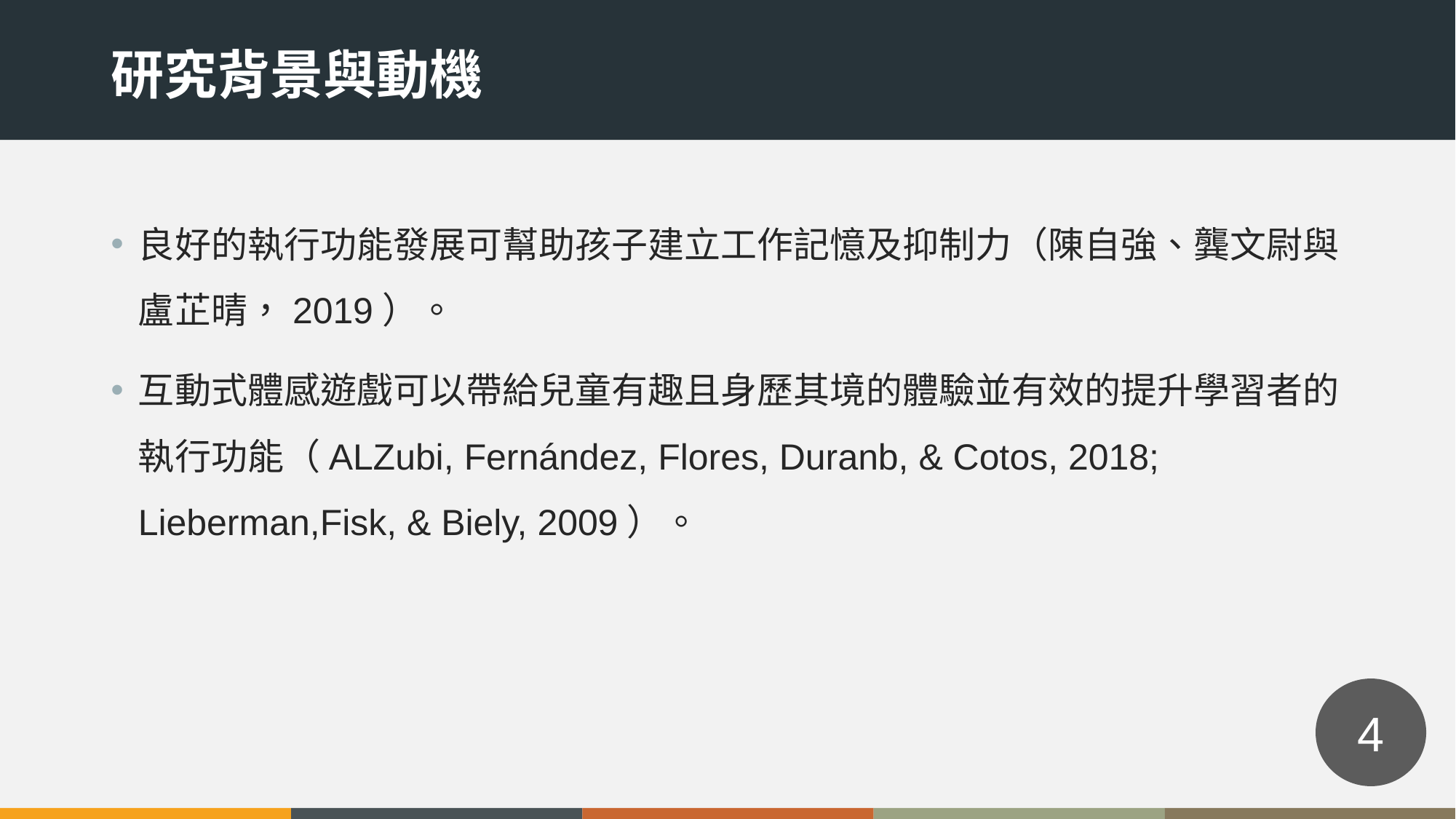

研究背景與動機
良好的執行功能發展可幫助孩子建立工作記憶及抑制力（陳自強、龔文尉與盧芷晴，2019）。
互動式體感遊戲可以帶給兒童有趣且身歷其境的體驗並有效的提升學習者的執行功能（ALZubi, Fernández, Flores, Duranb, & Cotos, 2018; Lieberman,Fisk, & Biely, 2009）。

4